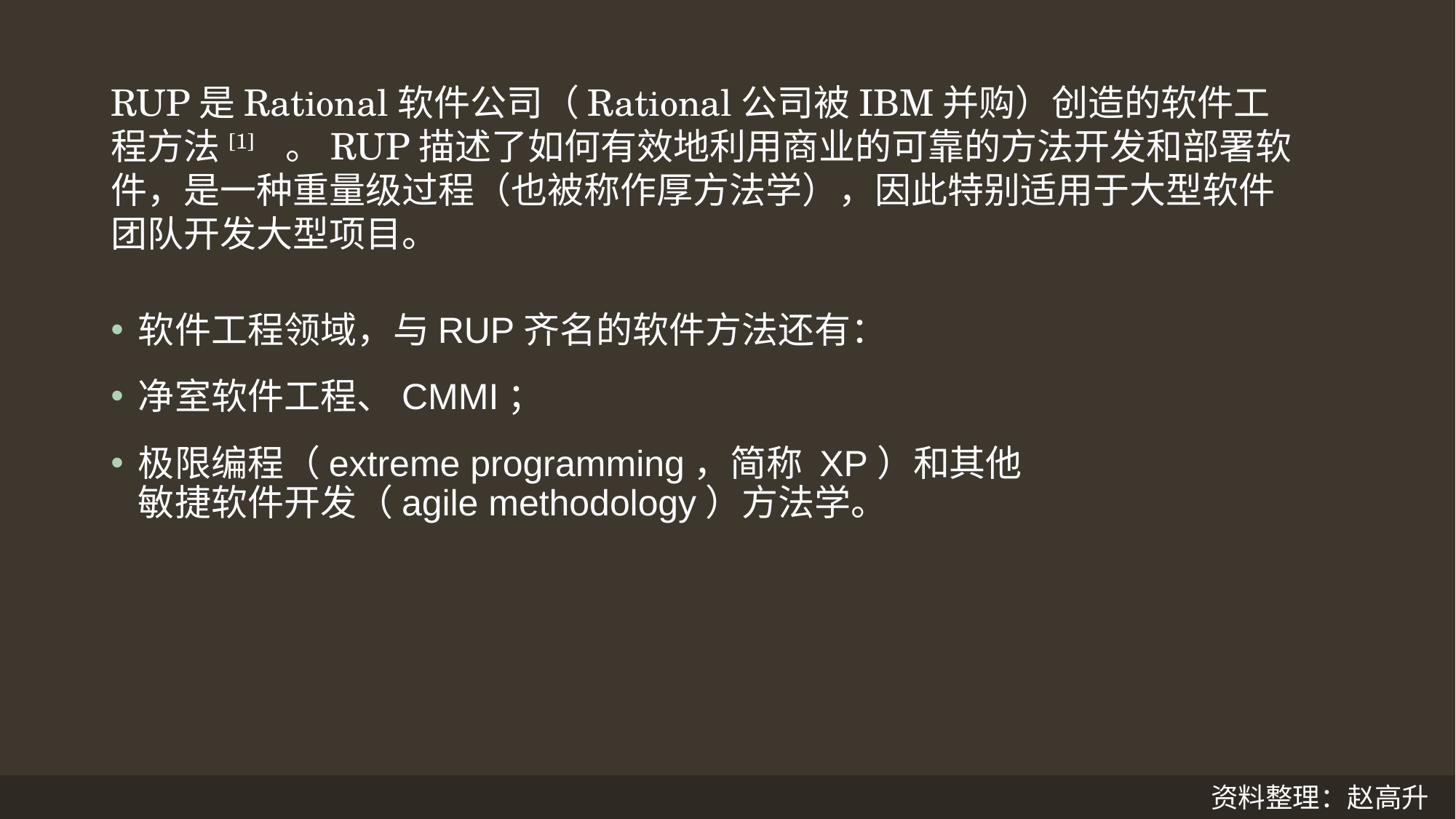

RUP是Rational软件公司（Rational公司被IBM并购）创造的软件工程方法[1]  。RUP描述了如何有效地利用商业的可靠的方法开发和部署软件，是一种重量级过程（也被称作厚方法学），因此特别适用于大型软件团队开发大型项目。
软件工程领域，与RUP齐名的软件方法还有：
净室软件工程、CMMI；
极限编程（extreme programming，简称 XP）和其他敏捷软件开发（agile methodology）方法学。

资料整理：赵高升